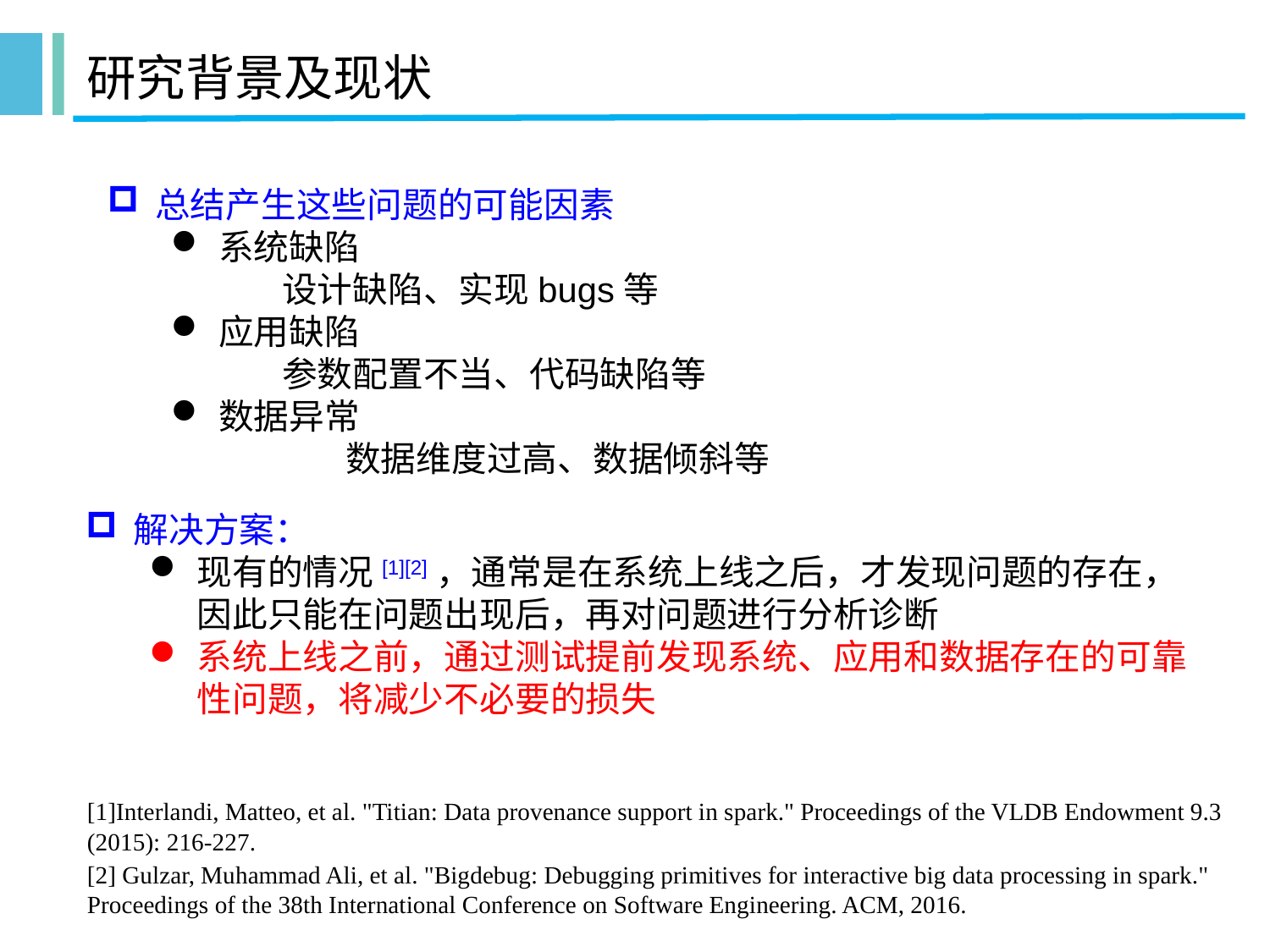

# 研究背景及现状
总结产生这些问题的可能因素
系统缺陷
     设计缺陷、实现bugs等
应用缺陷
     参数配置不当、代码缺陷等
数据异常
	     数据维度过高、数据倾斜等
解决方案：
现有的情况[1][2]，通常是在系统上线之后，才发现问题的存在，因此只能在问题出现后，再对问题进行分析诊断
系统上线之前，通过测试提前发现系统、应用和数据存在的可靠性问题，将减少不必要的损失

[1]Interlandi, Matteo, et al. "Titian: Data provenance support in spark." Proceedings of the VLDB Endowment 9.3 (2015): 216-227.
[2] Gulzar, Muhammad Ali, et al. "Bigdebug: Debugging primitives for interactive big data processing in spark." Proceedings of the 38th International Conference on Software Engineering. ACM, 2016.